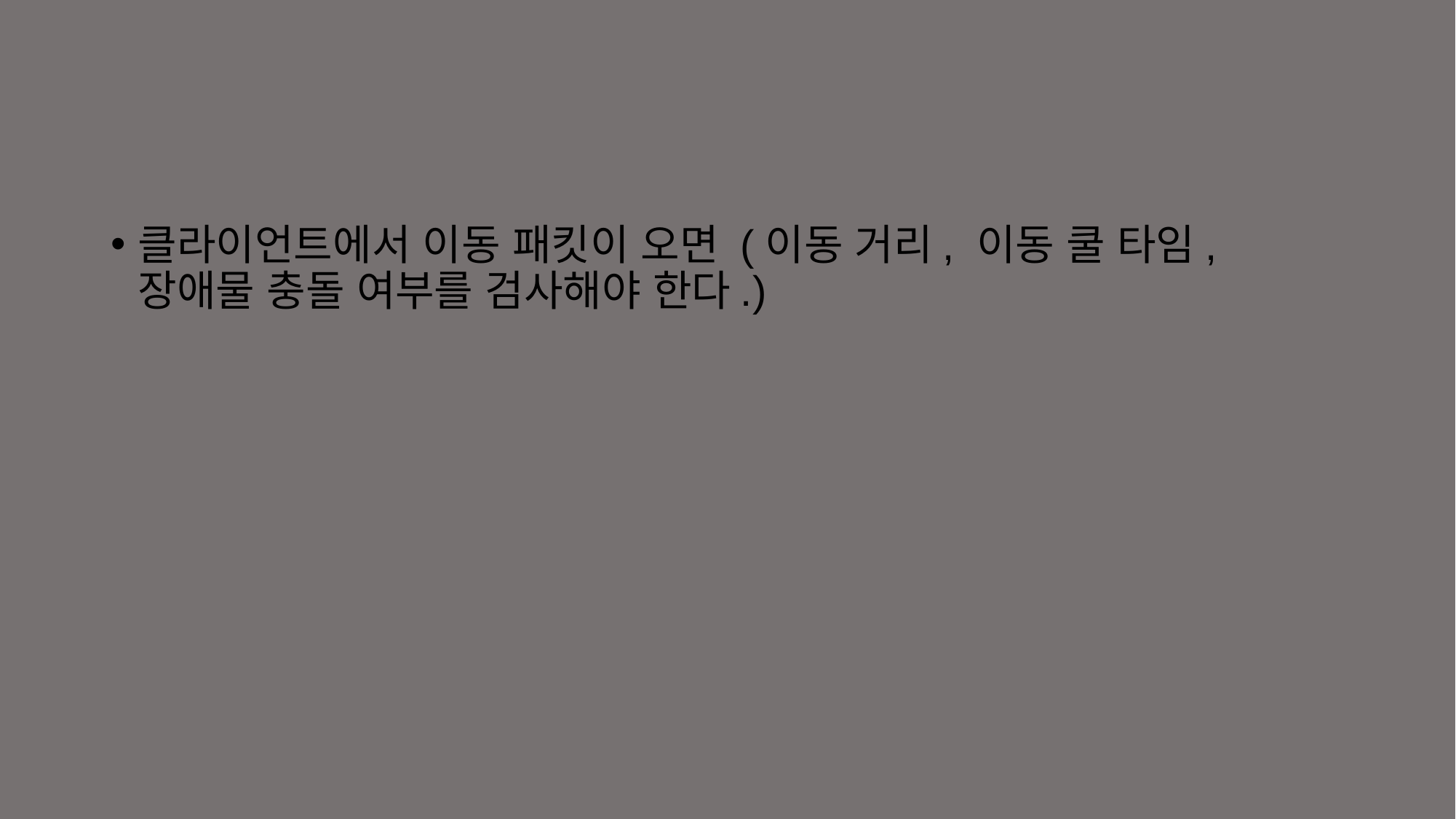

#
클라이언트에서 이동 패킷이 오면 (이동 거리, 이동 쿨 타임, 장애물 충돌 여부를 검사해야 한다.)